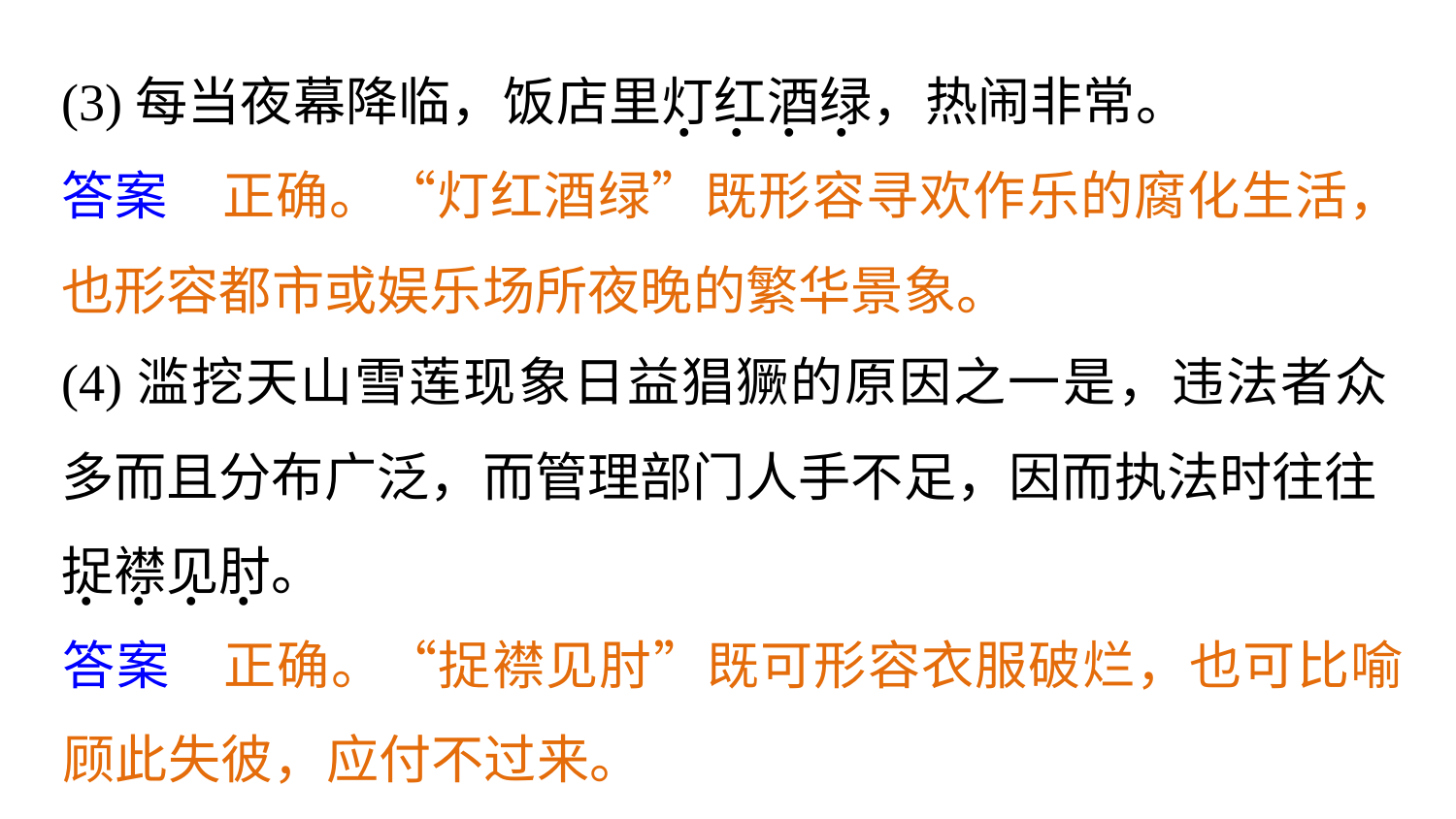

(3)每当夜幕降临，饭店里灯红酒绿，热闹非常。
.   .   .   .
答案　正确。“灯红酒绿”既形容寻欢作乐的腐化生活，也形容都市或娱乐场所夜晚的繁华景象。
(4)滥挖天山雪莲现象日益猖獗的原因之一是，违法者众多而且分布广泛，而管理部门人手不足，因而执法时往往
捉襟见肘。
.   .   .   .
答案　正确。“捉襟见肘”既可形容衣服破烂，也可比喻顾此失彼，应付不过来。